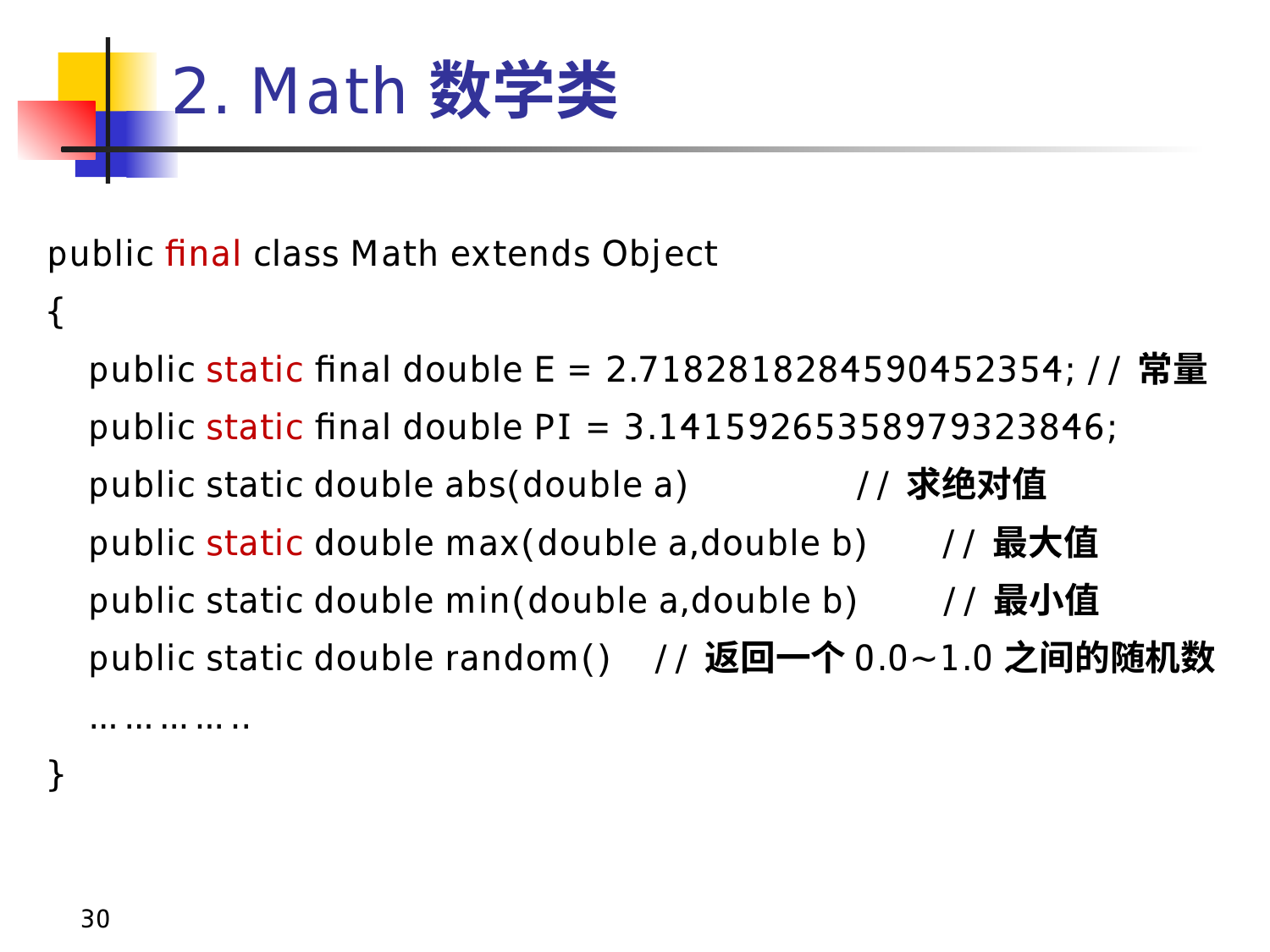

# 2. Math数学类
public final class Math extends Object
{
    public static final double E = 2.7182818284590452354; //常量
    public static final double PI = 3.14159265358979323846;
    public static double abs(double a)   		//求绝对值
    public static double max(double a,double b)       //最大值
    public static double min(double a,double b)        //最小值
    public static double random()    //返回一个0.0~1.0之间的随机数
    …………..
}
30